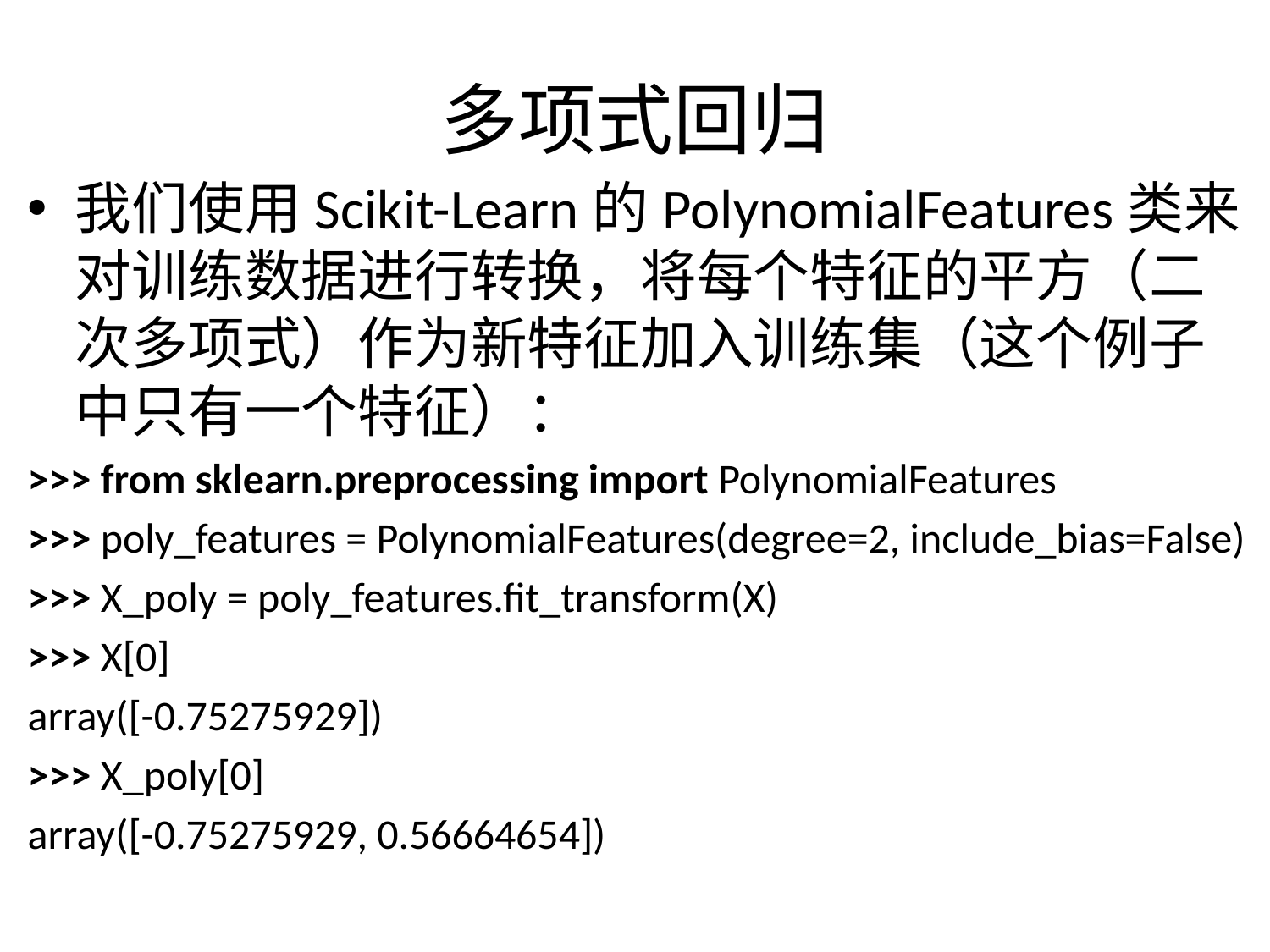

# 多项式回归
我们使用Scikit-Learn的PolynomialFeatures类来对训练数据进行转换，将每个特征的平方（二次多项式）作为新特征加入训练集（这个例子中只有一个特征）：
>>> from sklearn.preprocessing import PolynomialFeatures
>>> poly_features = PolynomialFeatures(degree=2, include_bias=False)
>>> X_poly = poly_features.fit_transform(X)
>>> X[0]
array([-0.75275929])
>>> X_poly[0]
array([-0.75275929, 0.56664654])